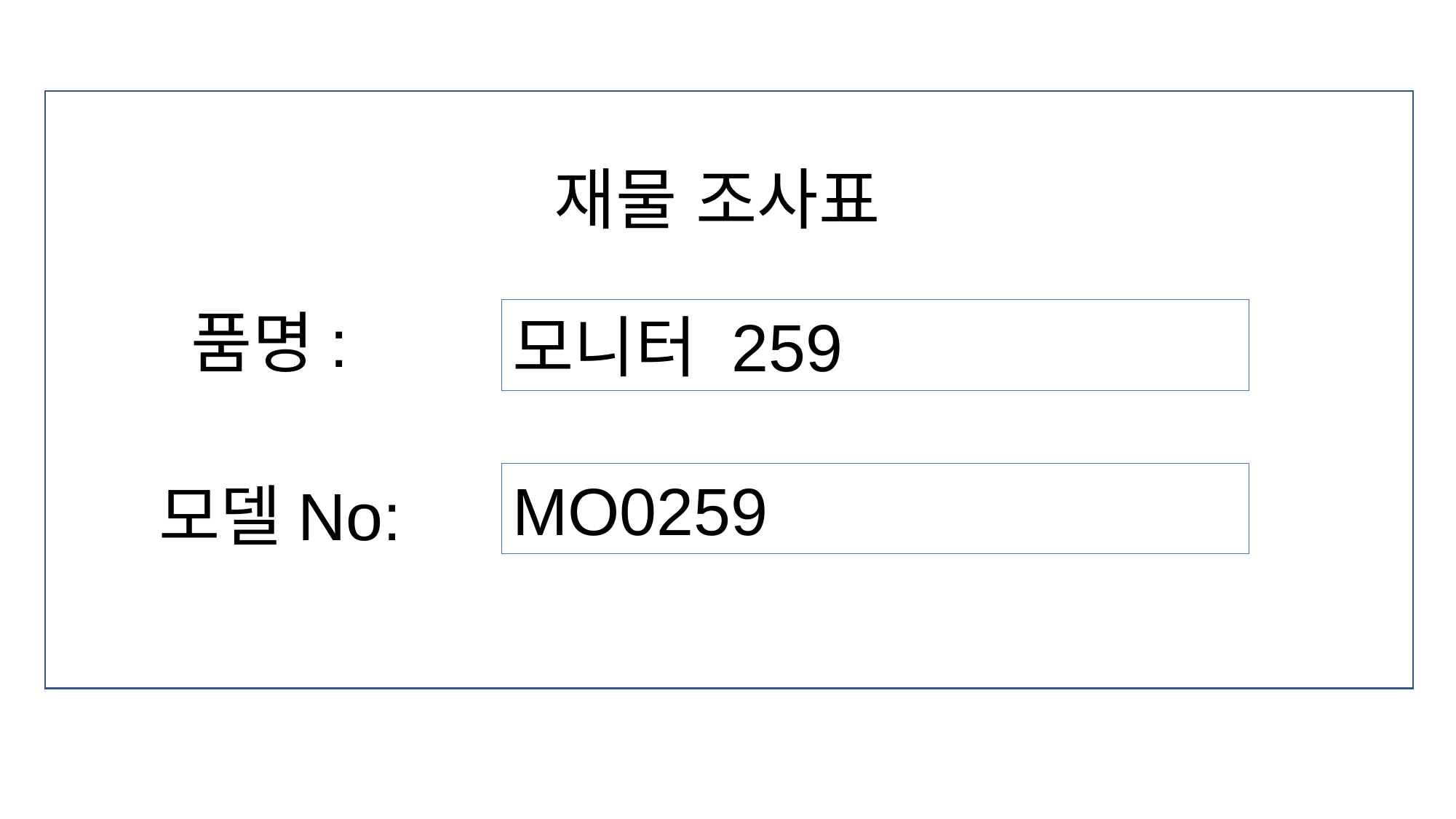

재물 조사표
품명:
모니터 259
MO0259
모델No: